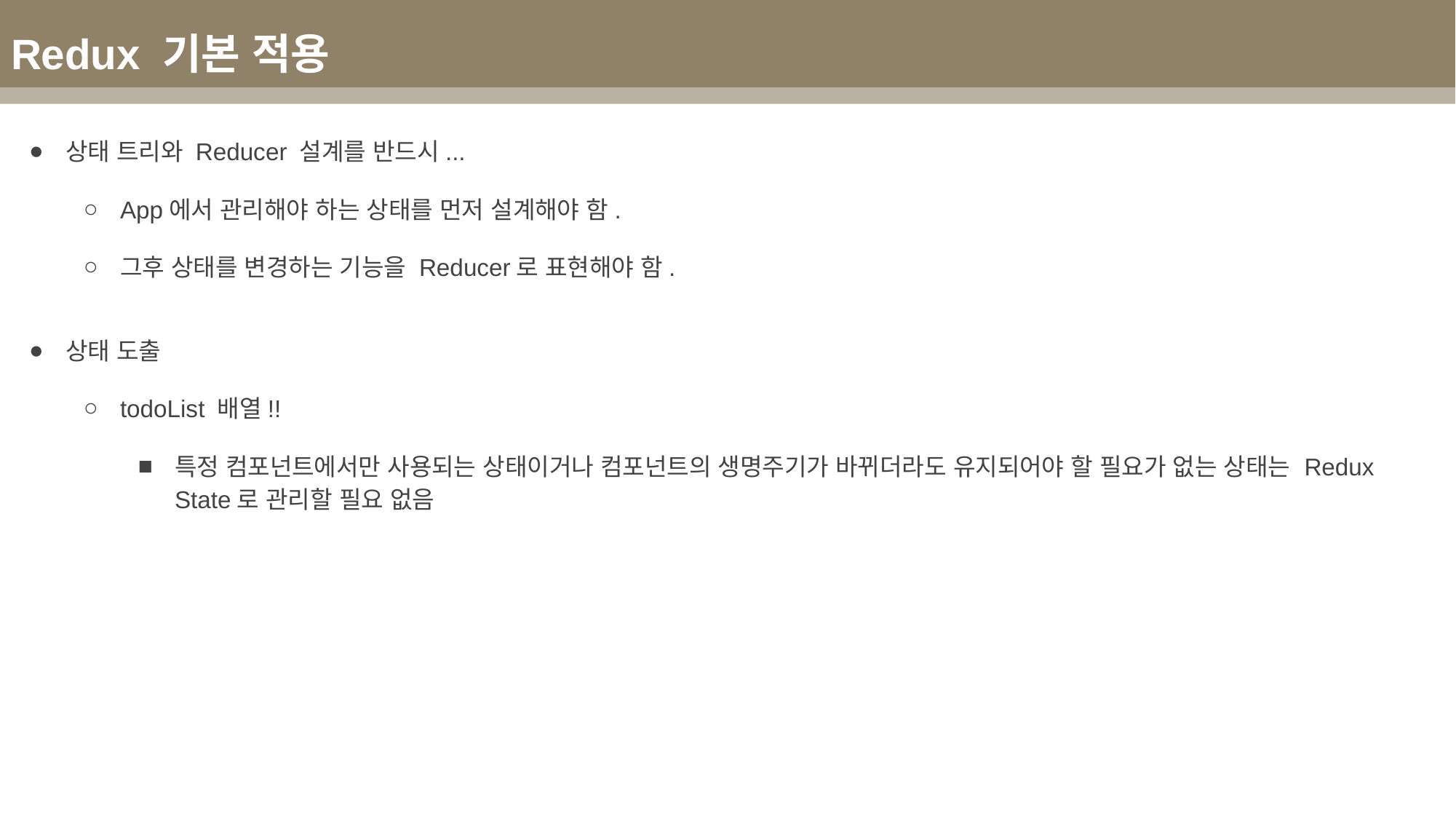

Redux 기본 적용
상태 트리와 Reducer 설계를 반드시...
App에서 관리해야 하는 상태를 먼저 설계해야 함.
그후 상태를 변경하는 기능을 Reducer로 표현해야 함.

상태 도출
todoList 배열!!
특정 컴포넌트에서만 사용되는 상태이거나 컴포넌트의 생명주기가 바뀌더라도 유지되어야 할 필요가 없는 상태는 Redux State로 관리할 필요 없음